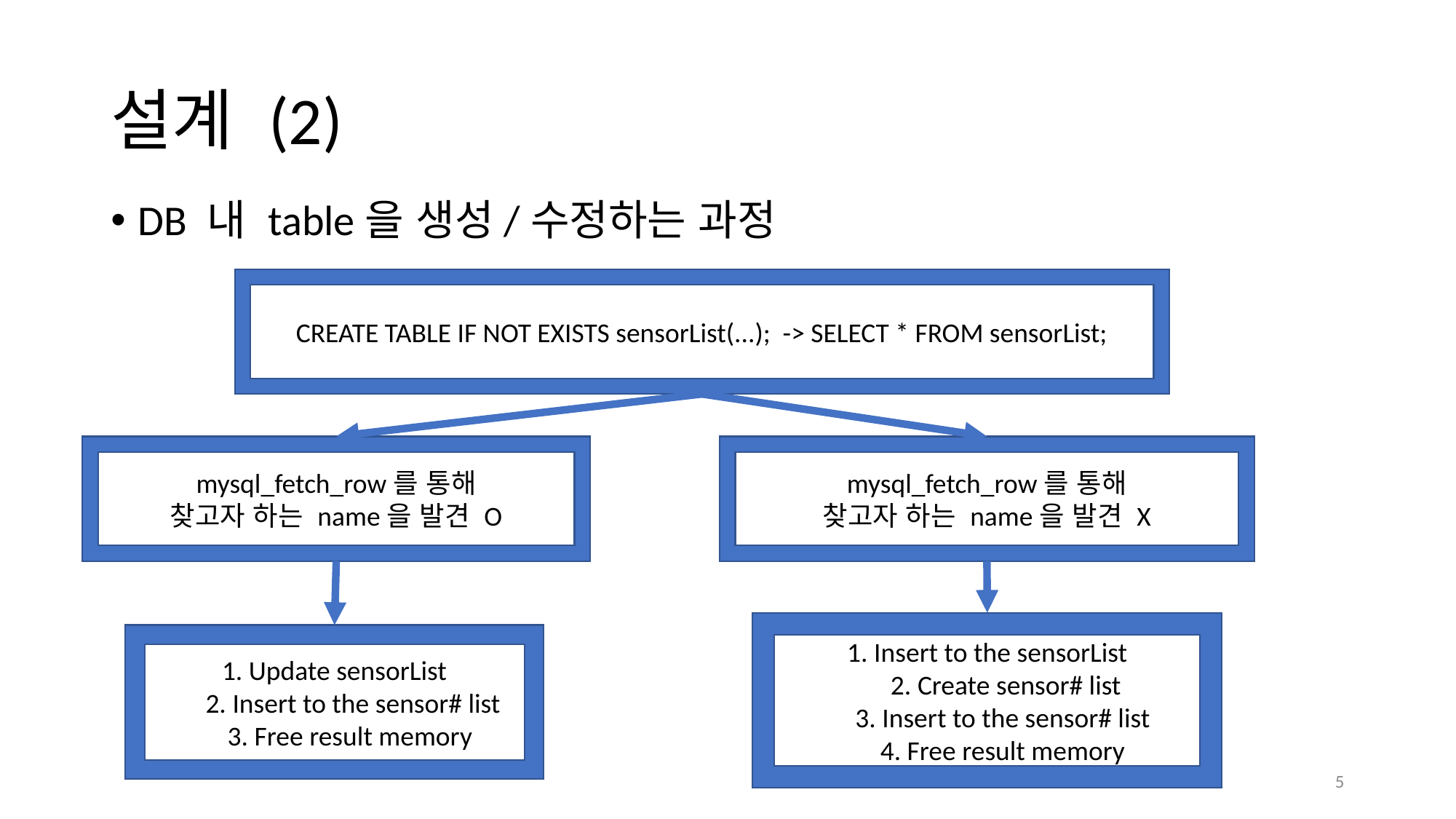

# 설계 (2)
DB 내 table을 생성/수정하는 과정

CREATE TABLE IF NOT EXISTS sensorList(...);  -> SELECT * FROM sensorList;
mysql_fetch_row를 통해
찾고자 하는 name을 발견 O
mysql_fetch_row를 통해
찾고자 하는 name을 발견 X
1. Insert to the sensorList
      2. Create sensor# list
      3. Insert to the sensor# list
      4. Free result memory
1. Update sensorList
      2. Insert to the sensor# list
      3. Free result memory
5